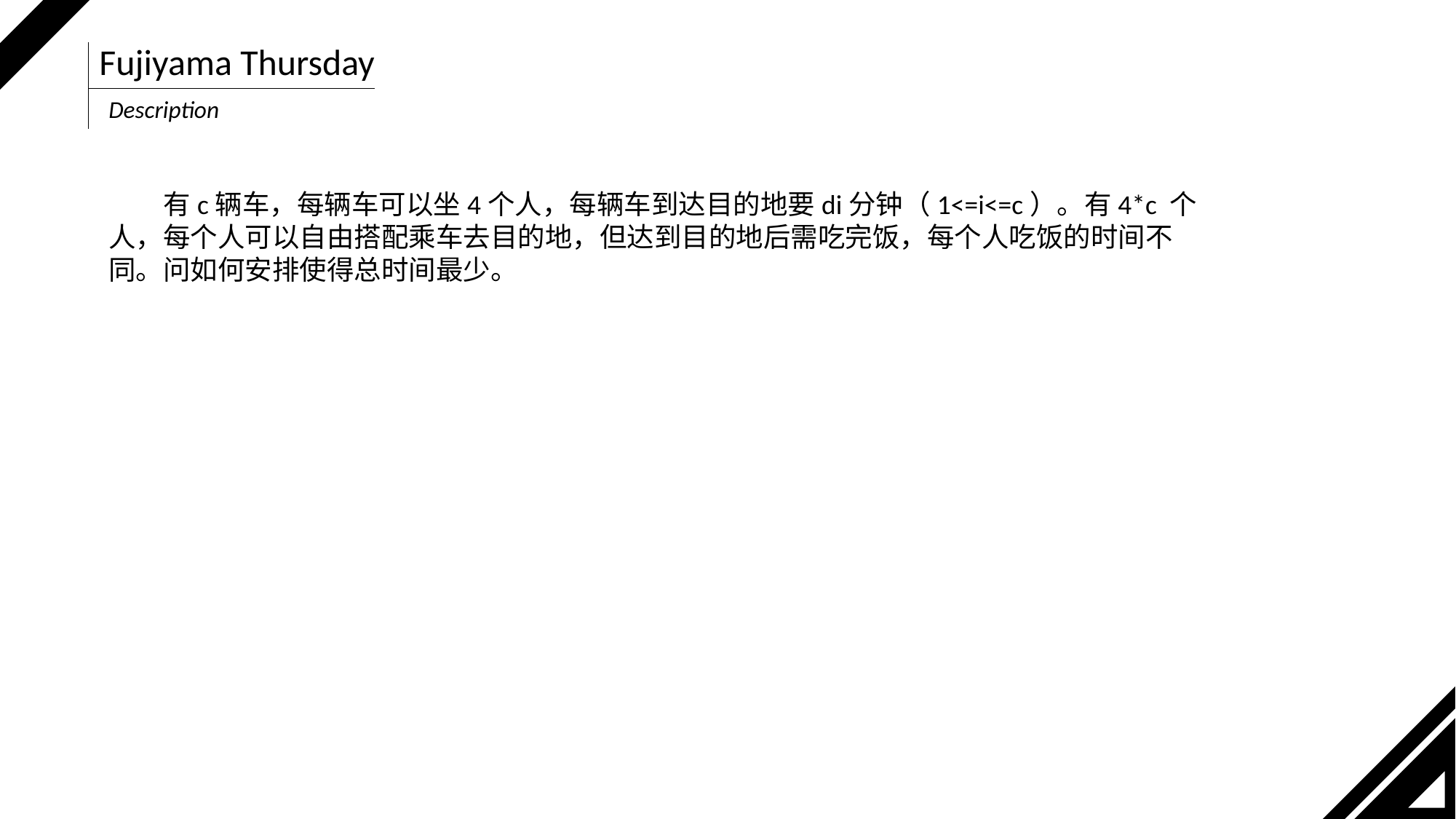

Fujiyama Thursday
Description
有c辆车，每辆车可以坐4个人，每辆车到达目的地要di分钟（1<=i<=c）。有4*c 个人，每个人可以自由搭配乘车去目的地，但达到目的地后需吃完饭，每个人吃饭的时间不同。问如何安排使得总时间最少。